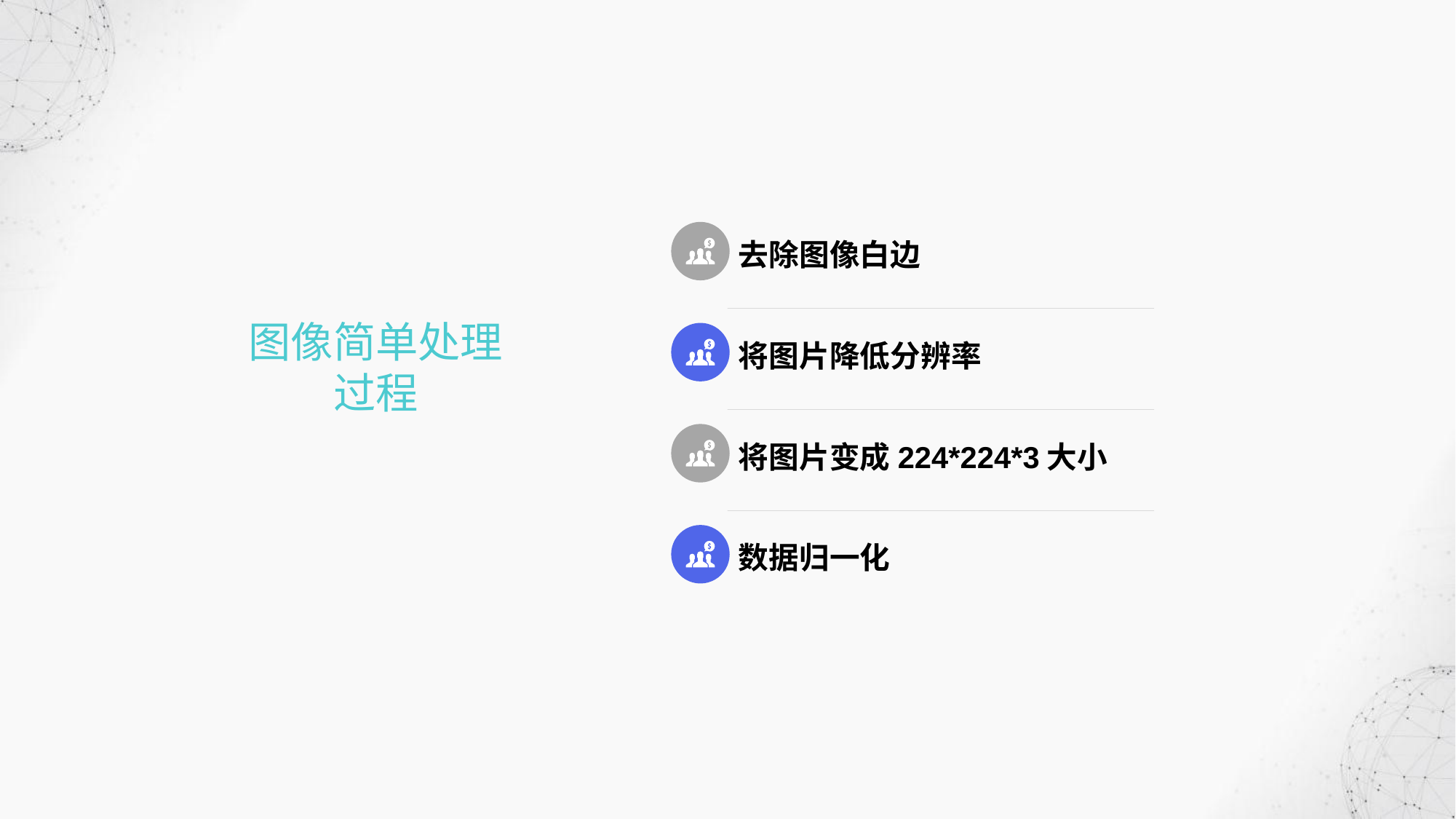

去除图像白边

图像简单处理过程

将图片降低分辨率

将图片变成224*224*3大小

数据归一化